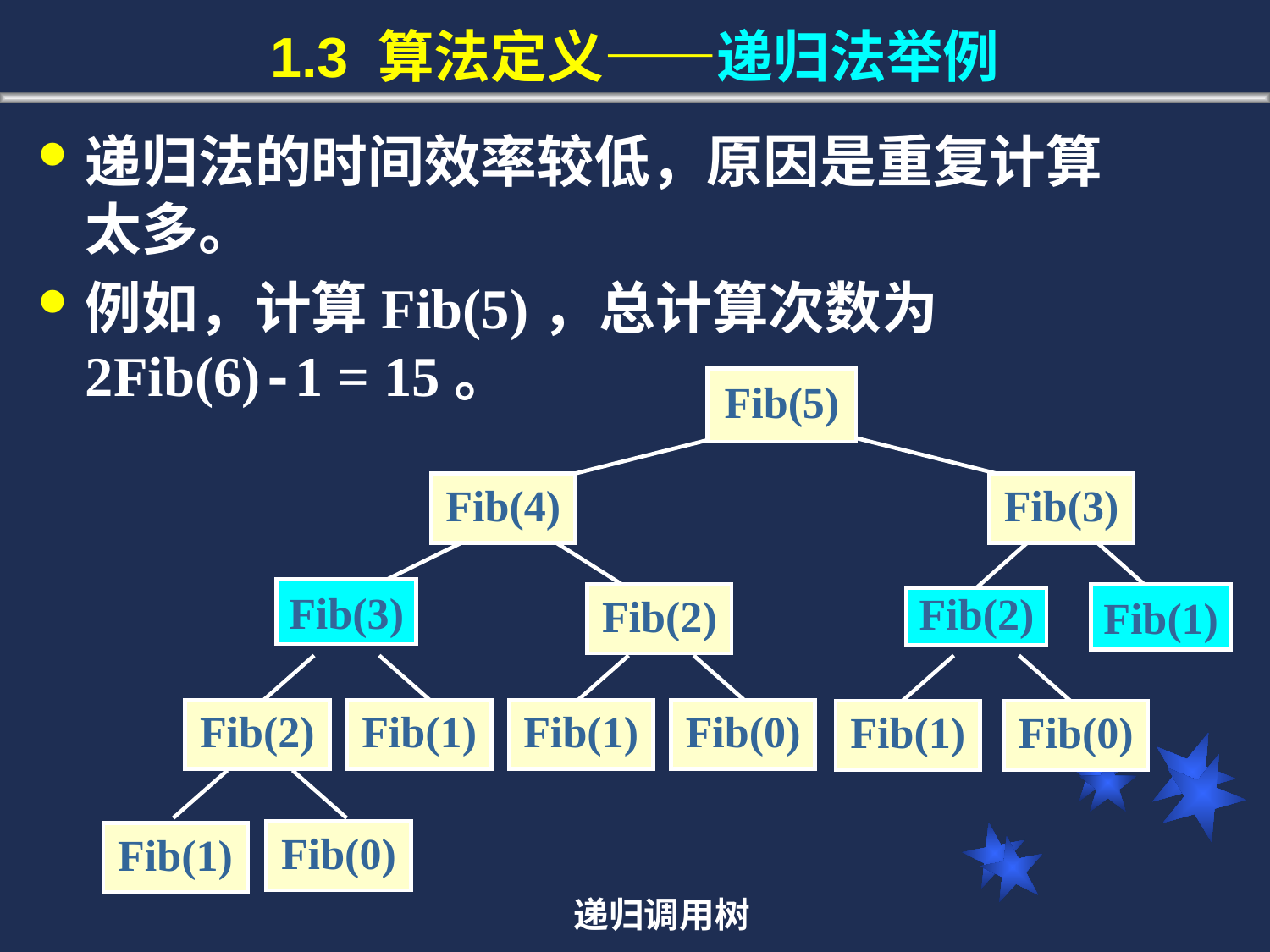

1.3 算法定义——递归法举例
递归法的时间效率较低，原因是重复计算太多。
例如，计算Fib(5)，总计算次数为2Fib(6)-1 = 15。

                                  递归调用树
Fib(5)

Fib(4)
Fib(3)

Fib(3)
Fib(2)
Fib(1)
Fib(2)

Fib(2)
Fib(1)
Fib(1)
Fib(0)
Fib(1)
Fib(0)

Fib(0)
Fib(1)